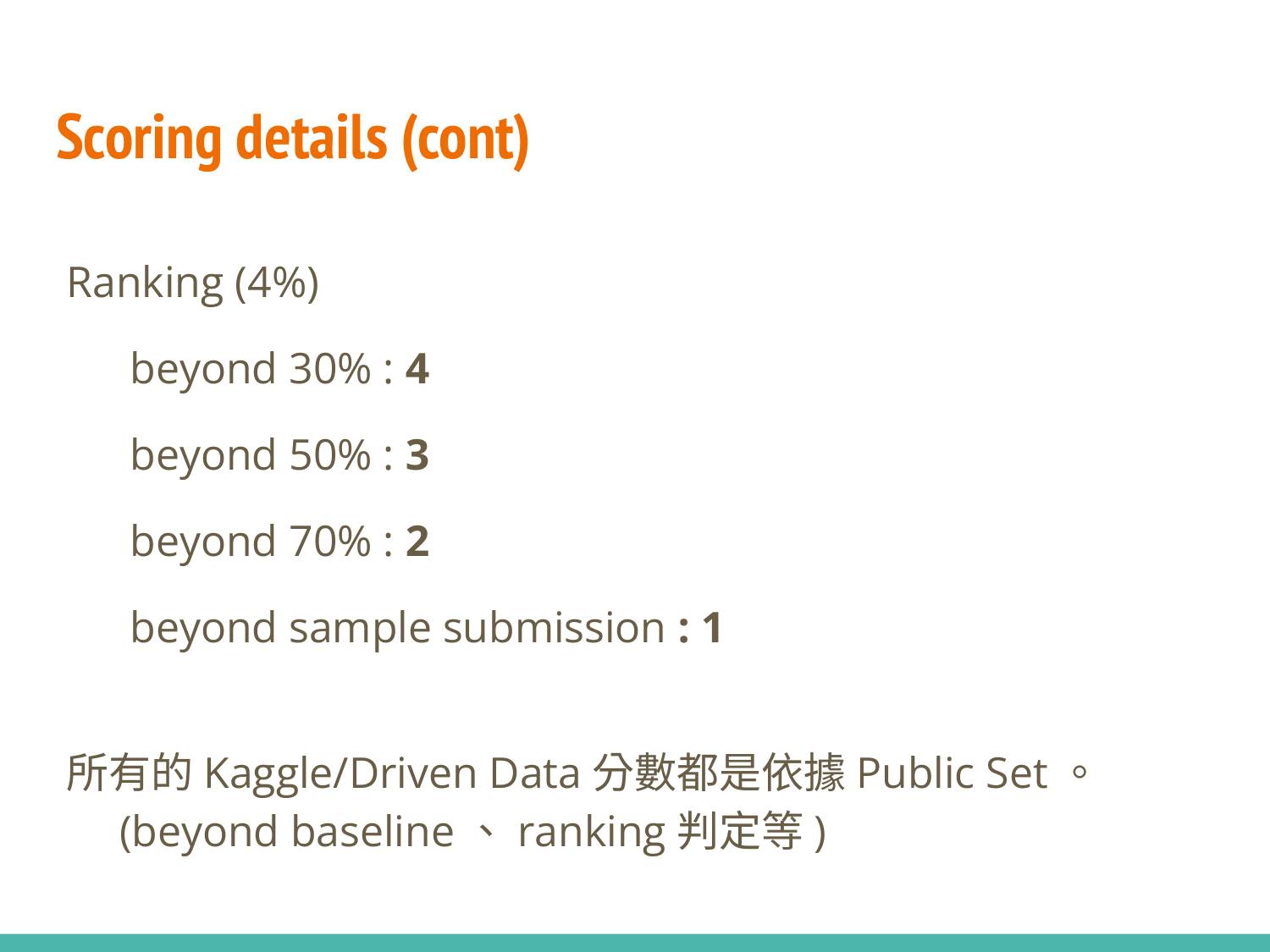

# Scoring details (cont)
Ranking (4%)
beyond 30% : 4
beyond 50% : 3
beyond 70% : 2
beyond sample submission : 1
所有的Kaggle/Driven Data分數都是依據Public Set。
(beyond baseline、ranking判定等)